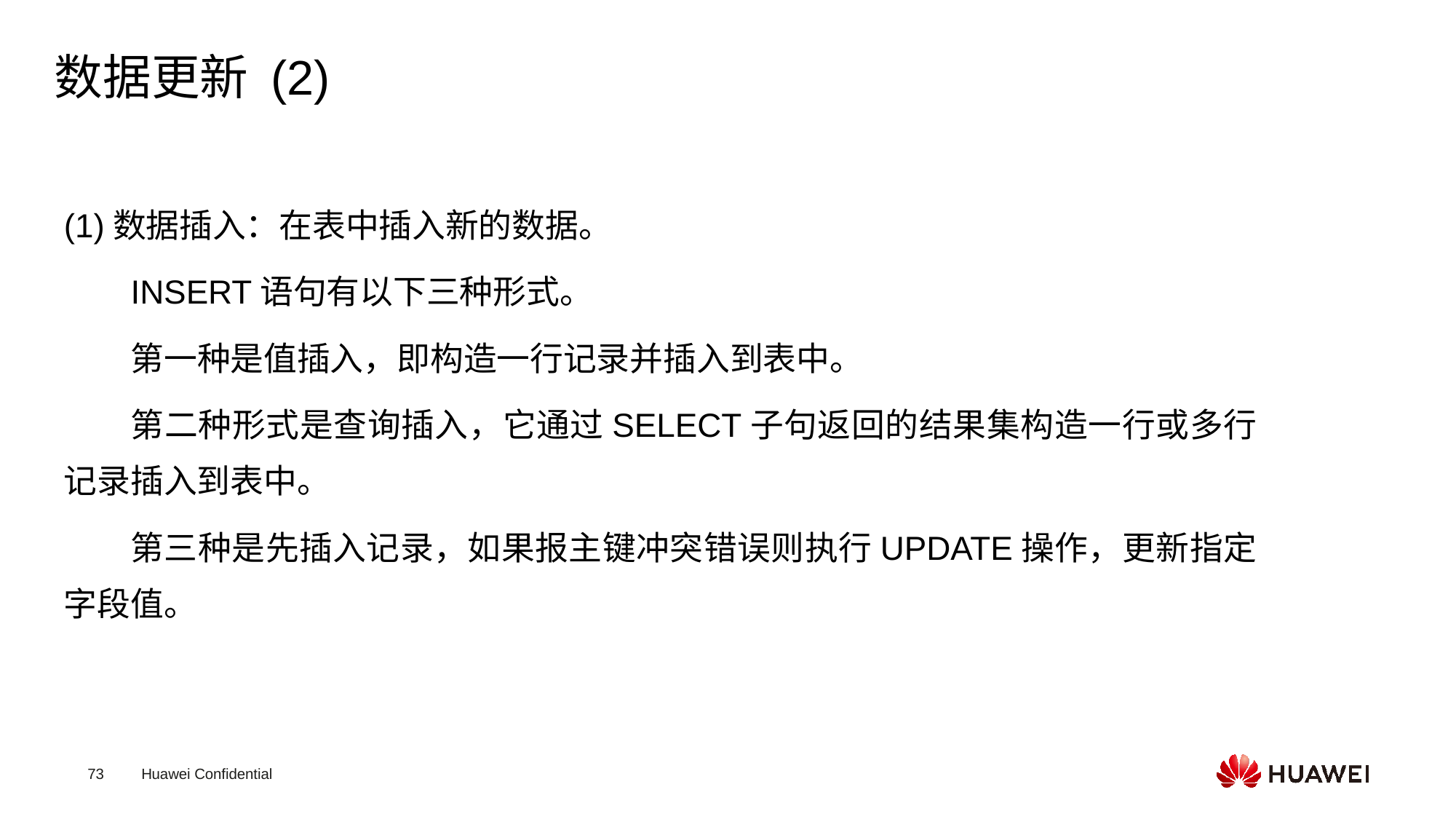

# 数据更新 (2)
(1)数据插入：在表中插入新的数据。
INSERT语句有以下三种形式。
第一种是值插入，即构造一行记录并插入到表中。
第二种形式是查询插入，它通过SELECT子句返回的结果集构造一行或多行记录插入到表中。
第三种是先插入记录，如果报主键冲突错误则执行UPDATE操作，更新指定字段值。